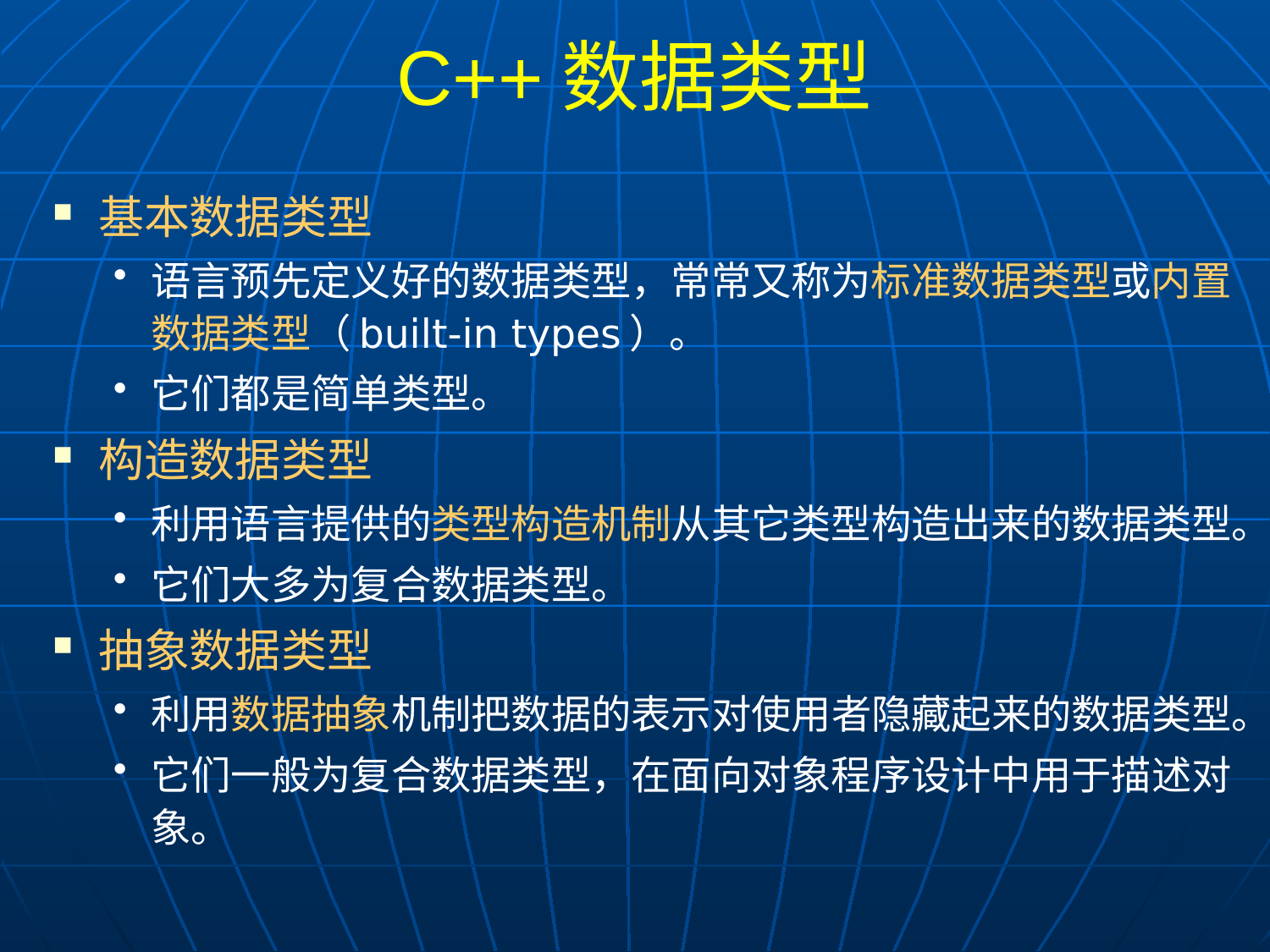

# C++数据类型
基本数据类型
语言预先定义好的数据类型，常常又称为标准数据类型或内置数据类型（built-in types）。
它们都是简单类型。
构造数据类型
利用语言提供的类型构造机制从其它类型构造出来的数据类型。
它们大多为复合数据类型。
抽象数据类型
利用数据抽象机制把数据的表示对使用者隐藏起来的数据类型。
它们一般为复合数据类型，在面向对象程序设计中用于描述对象。